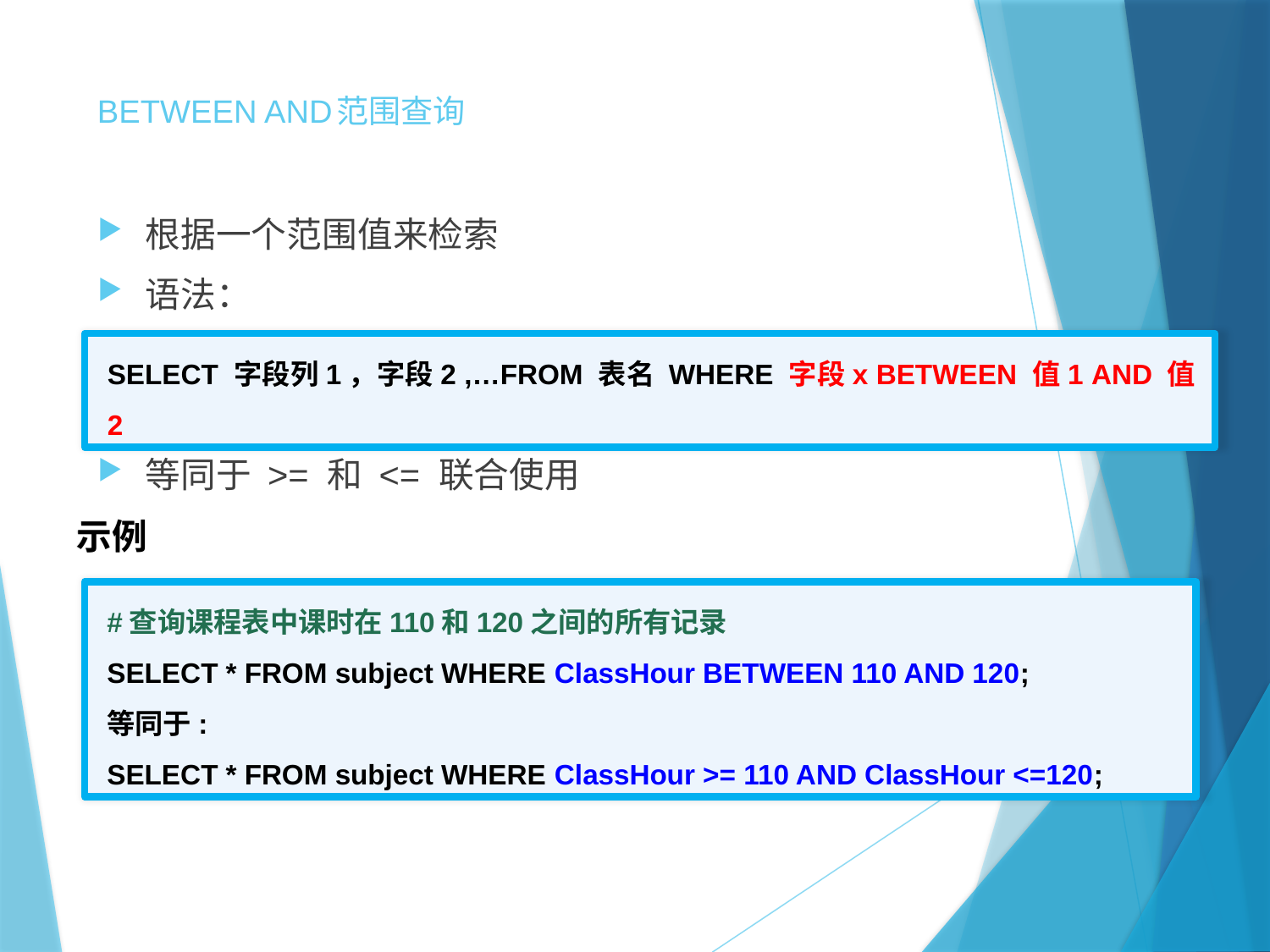

# BETWEEN AND范围查询
根据一个范围值来检索
语法：

等同于 >= 和 <= 联合使用

SELECT 字段列1，字段2 ,…FROM 表名 WHERE 字段x BETWEEN 值1 AND 值2
示例
#查询课程表中课时在110和120之间的所有记录
SELECT * FROM subject WHERE ClassHour BETWEEN 110 AND 120;
等同于:
SELECT * FROM subject WHERE ClassHour >= 110 AND ClassHour <=120;